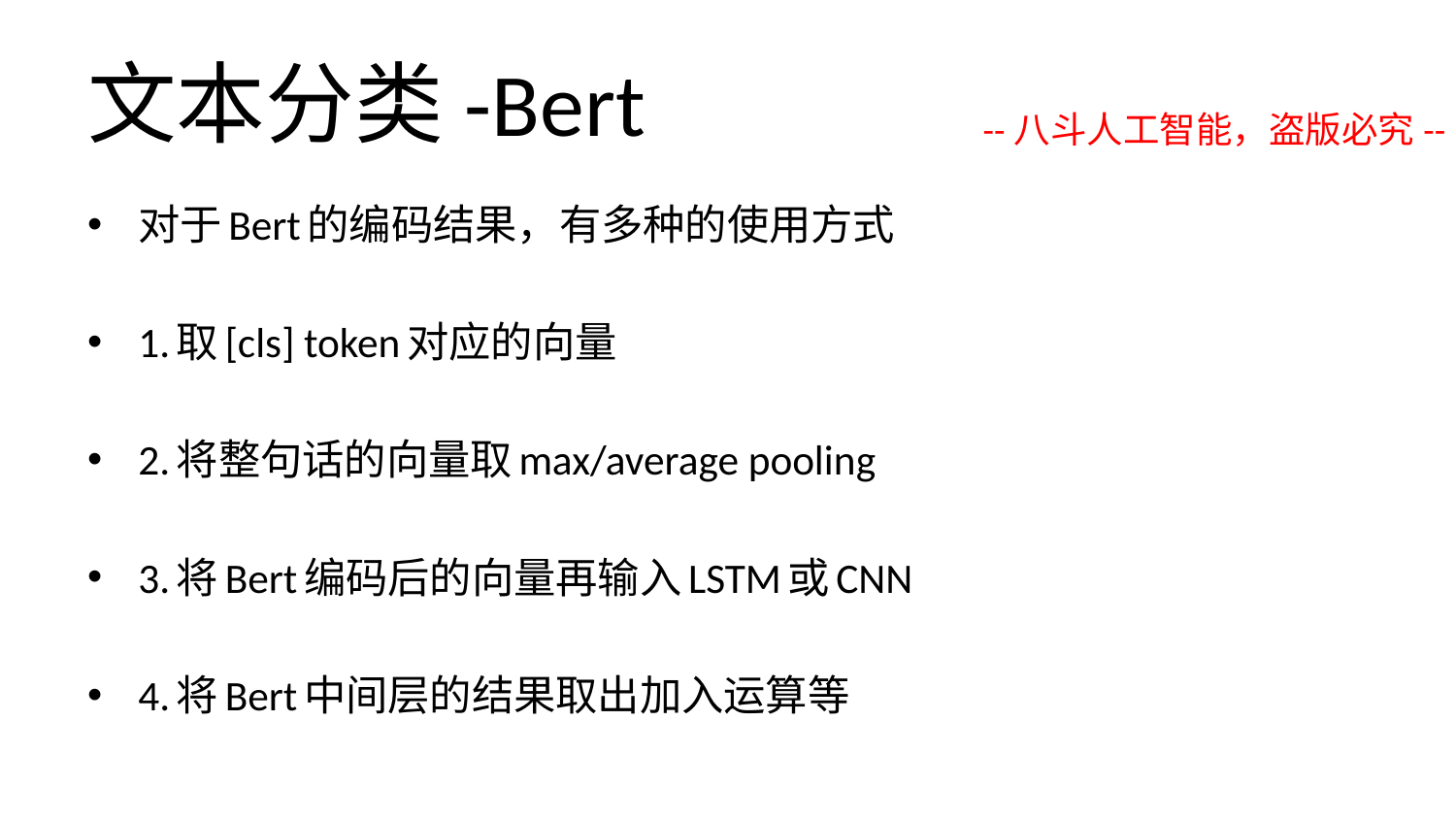

# 文本分类-Bert
--八斗人工智能，盗版必究--
对于Bert的编码结果，有多种的使用方式

1.取[cls] token对应的向量

2.将整句话的向量取max/average pooling

3.将Bert编码后的向量再输入LSTM或CNN

4.将Bert中间层的结果取出加入运算等